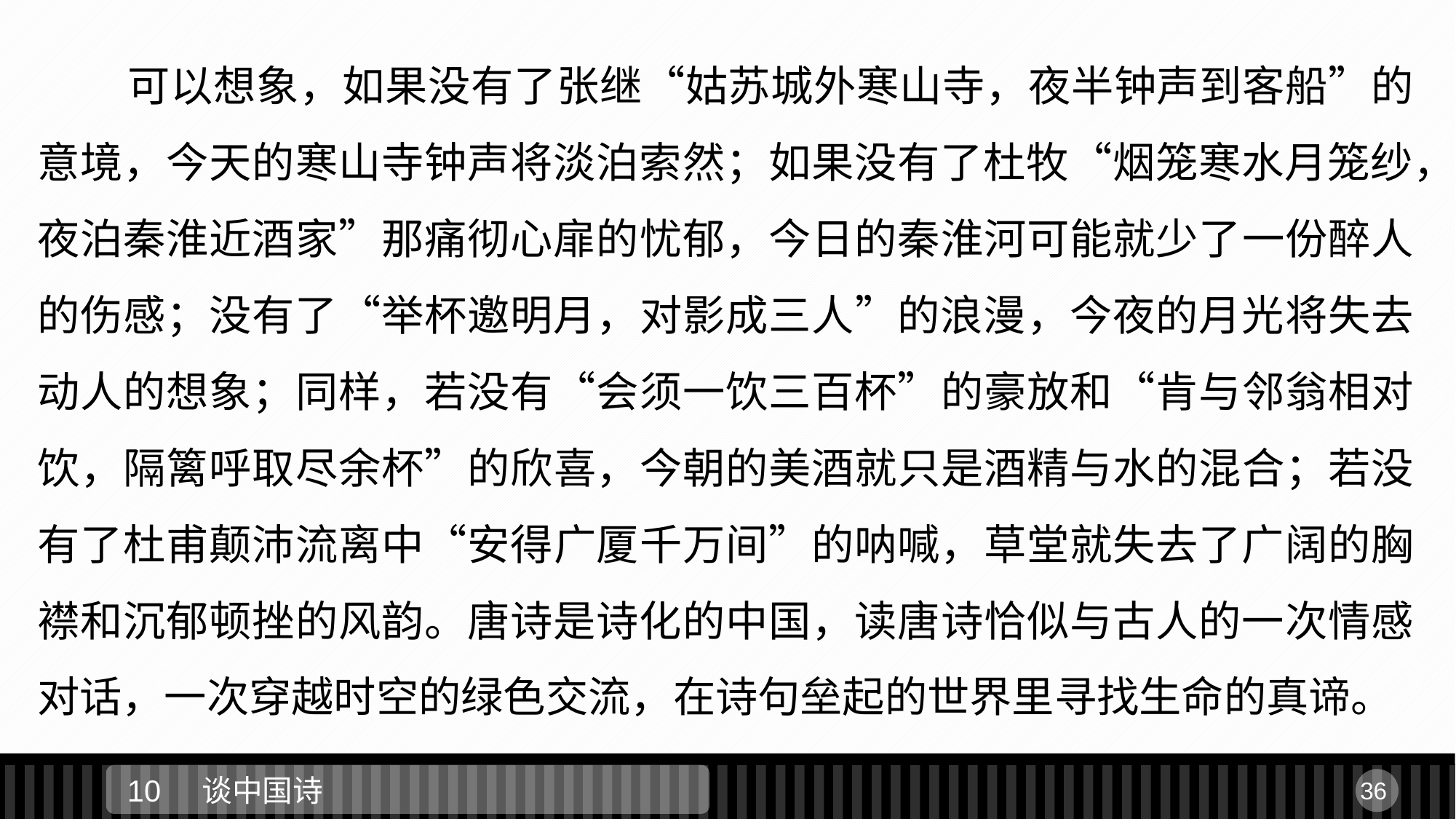

可以想象，如果没有了张继“姑苏城外寒山寺，夜半钟声到客船”的意境，今天的寒山寺钟声将淡泊索然；如果没有了杜牧“烟笼寒水月笼纱，夜泊秦淮近酒家”那痛彻心扉的忧郁，今日的秦淮河可能就少了一份醉人的伤感；没有了“举杯邀明月，对影成三人”的浪漫，今夜的月光将失去动人的想象；同样，若没有“会须一饮三百杯”的豪放和“肯与邻翁相对饮，隔篱呼取尽余杯”的欣喜，今朝的美酒就只是酒精与水的混合；若没有了杜甫颠沛流离中“安得广厦千万间”的呐喊，草堂就失去了广阔的胸襟和沉郁顿挫的风韵。唐诗是诗化的中国，读唐诗恰似与古人的一次情感对话，一次穿越时空的绿色交流，在诗句垒起的世界里寻找生命的真谛。